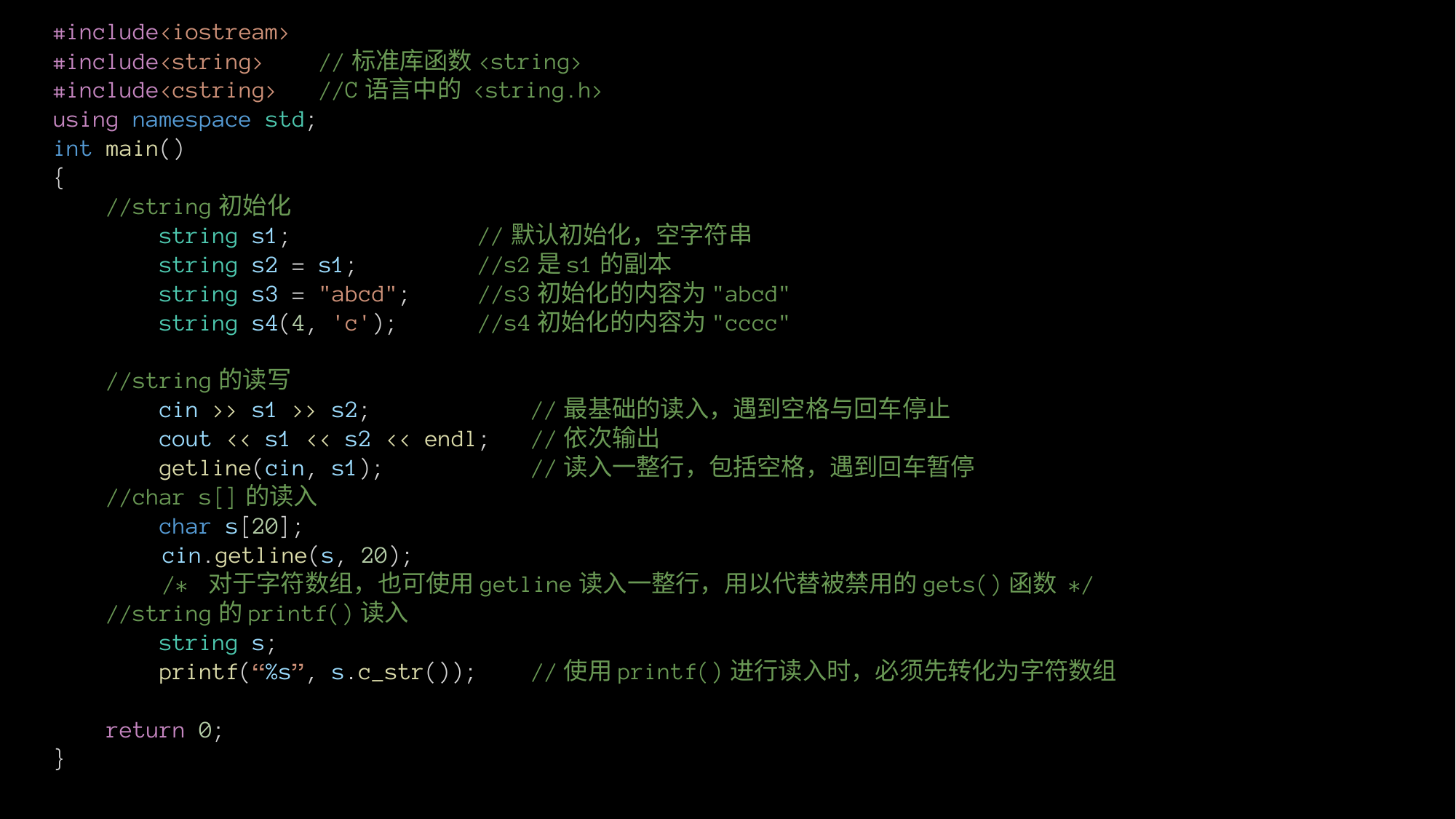

#include<iostream>
#include<string>    //标准库函数<string>
#include<cstring>   //C语言中的 <string.h>
using namespace std;
int main()
{
    //string初始化
        string s1;              //默认初始化，空字符串
        string s2 = s1;         //s2是s1的副本
        string s3 = "abcd";     //s3初始化的内容为"abcd"
        string s4(4, 'c');      //s4初始化的内容为"cccc"
    //string的读写
        cin >> s1 >> s2;            //最基础的读入，遇到空格与回车停止
        cout << s1 << s2 << endl;   //依次输出
        getline(cin, s1);           //读入一整行，包括空格，遇到回车暂停
    //char s[]的读入
        char s[20];
	cin.getline(s, 20); 
       	/* 对于字符数组，也可使用getline读入一整行，用以代替被禁用的gets()函数 */
    //string的printf()读入
        string s;
        printf(“%s”, s.c_str());    //使用printf()进行读入时，必须先转化为字符数组
    return 0;
}